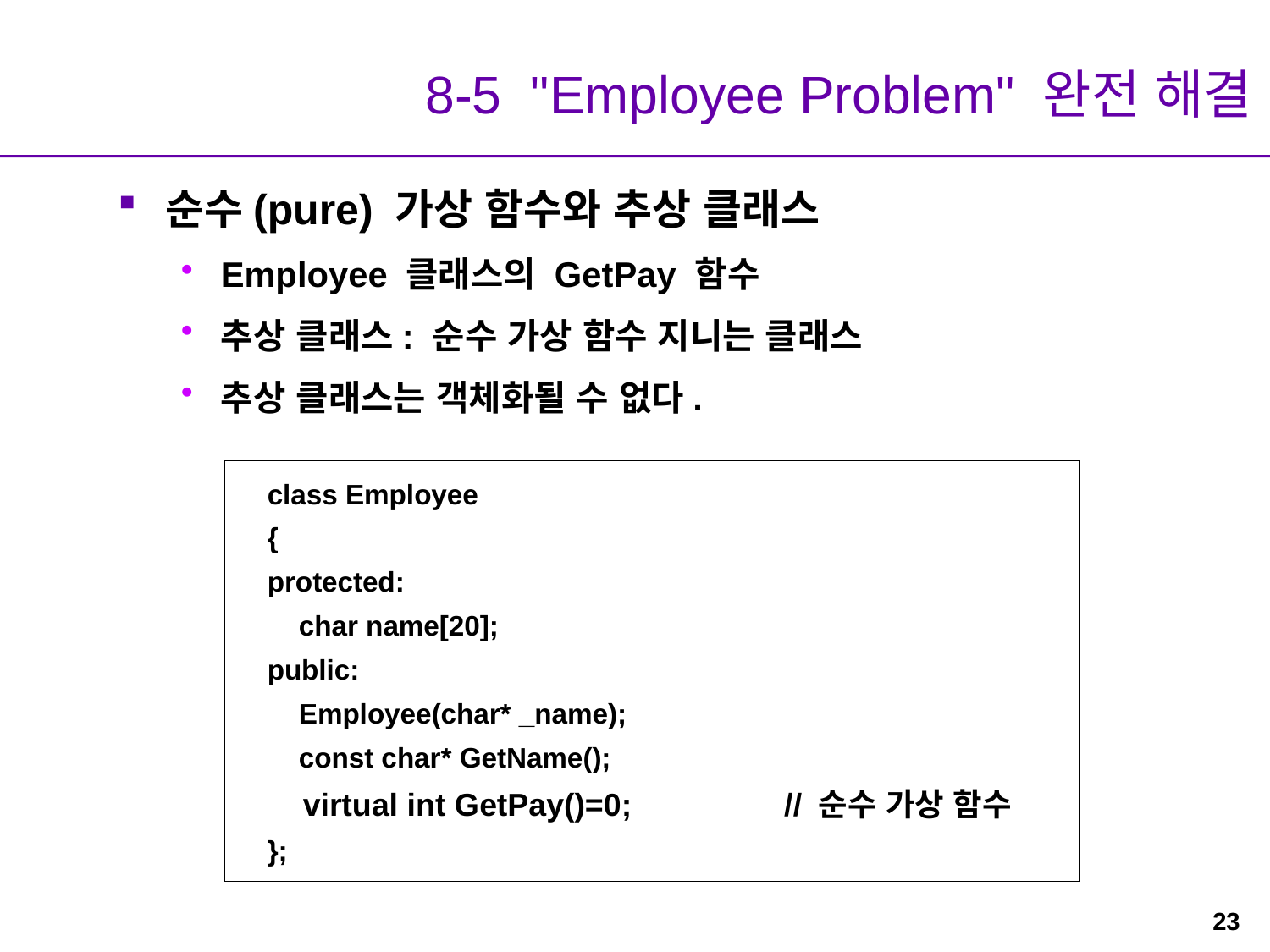

# 8-5  "Employee Problem" 완전 해결
순수(pure) 가상 함수와 추상 클래스
Employee 클래스의 GetPay 함수
추상 클래스: 순수 가상 함수 지니는 클래스
추상 클래스는 객체화될 수 없다.
class Employee
{
protected:
    char name[20];
public:
    Employee(char* _name);
    const char* GetName();
    virtual int GetPay()=0;		 // 순수 가상 함수
};
23